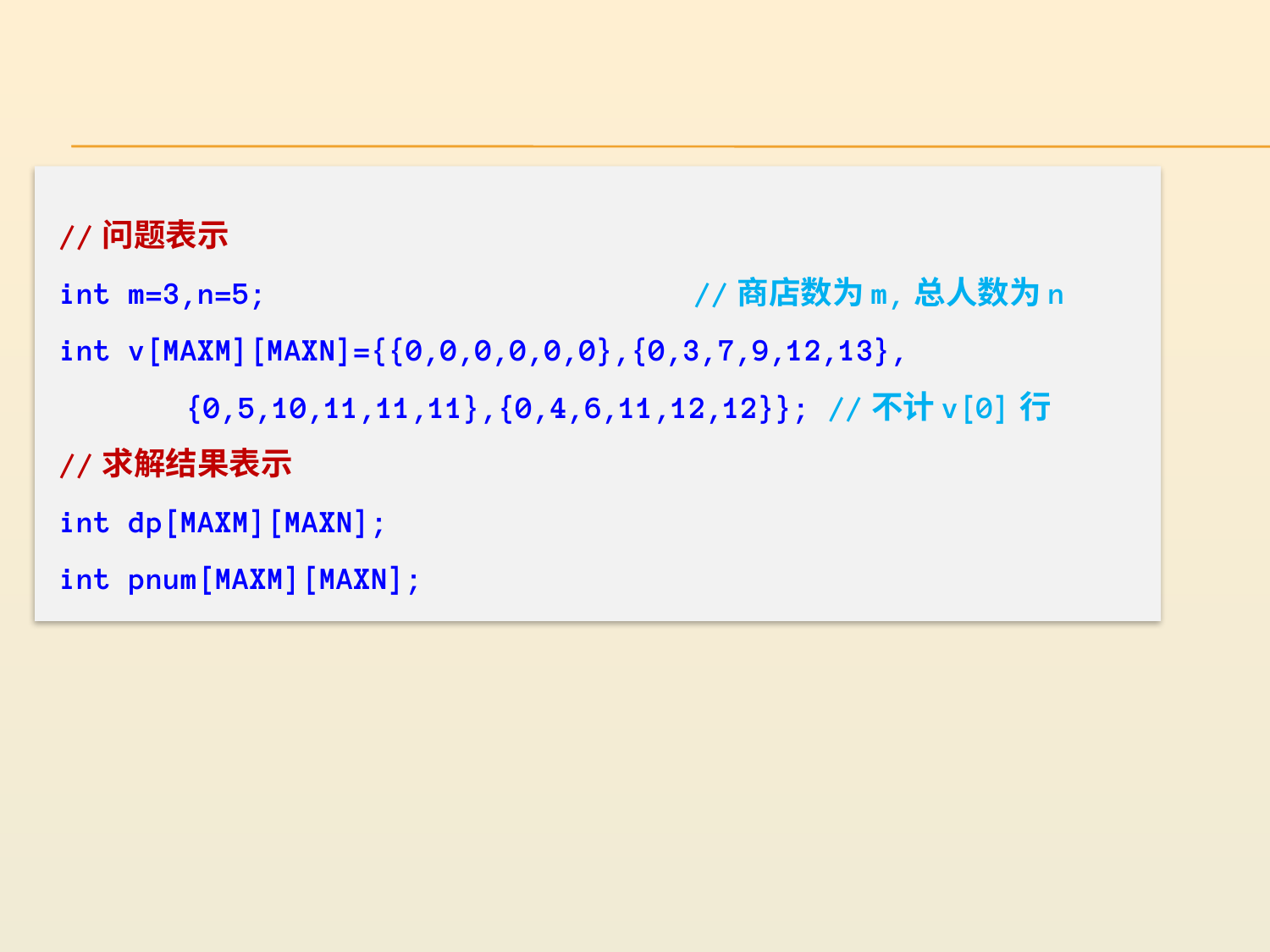

//问题表示
int m=3,n=5;				//商店数为m,总人数为n
int v[MAXM][MAXN]={{0,0,0,0,0,0},{0,3,7,9,12,13},
	{0,5,10,11,11,11},{0,4,6,11,12,12}}; //不计v[0]行
//求解结果表示
int dp[MAXM][MAXN];
int pnum[MAXM][MAXN];